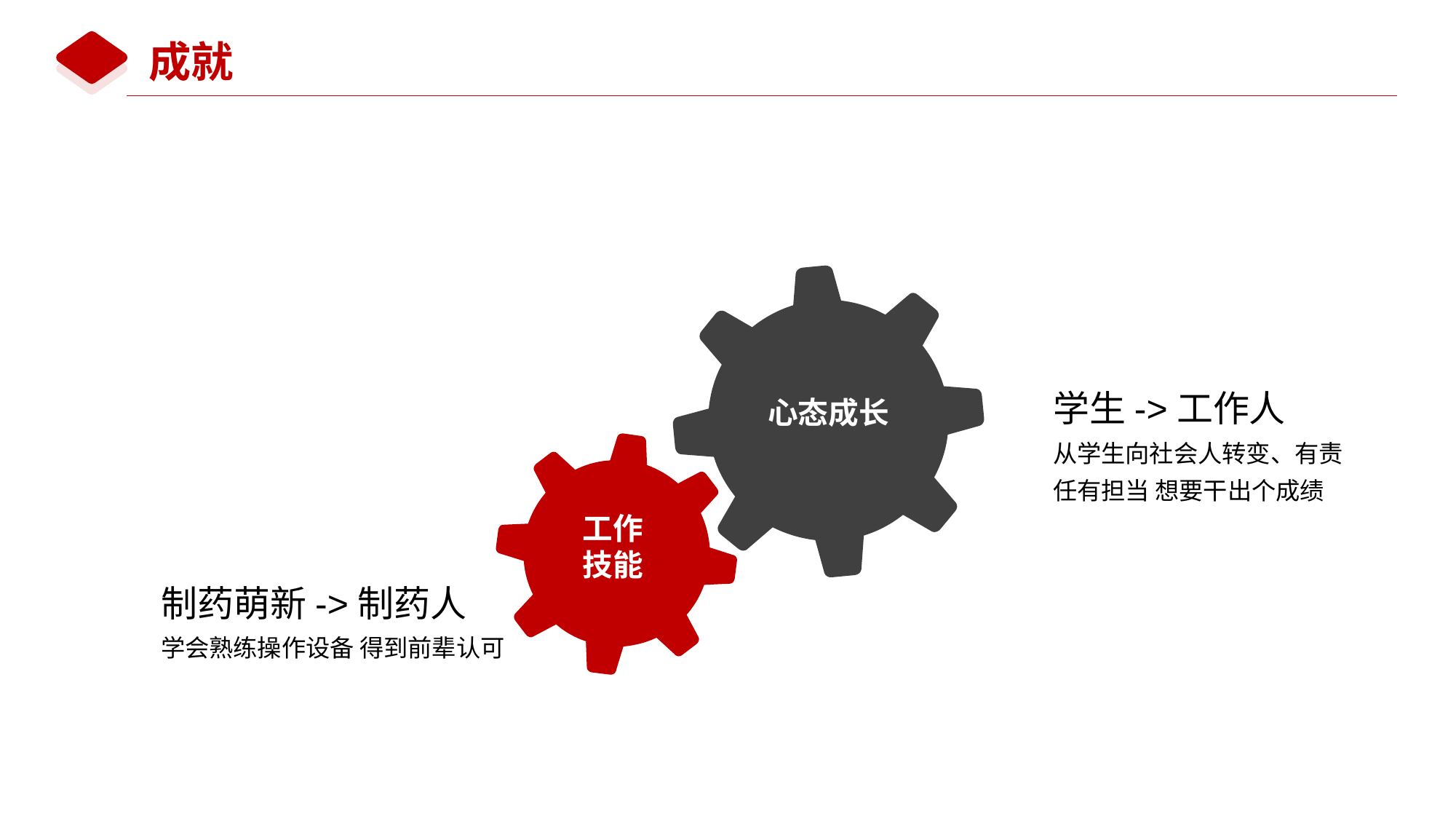

成就

工作
展望
学生->工作人
从学生向社会人转变、有责任有担当 想要干出个成绩
心态成长
工作
技能
制药萌新->制药人
学会熟练操作设备 得到前辈认可